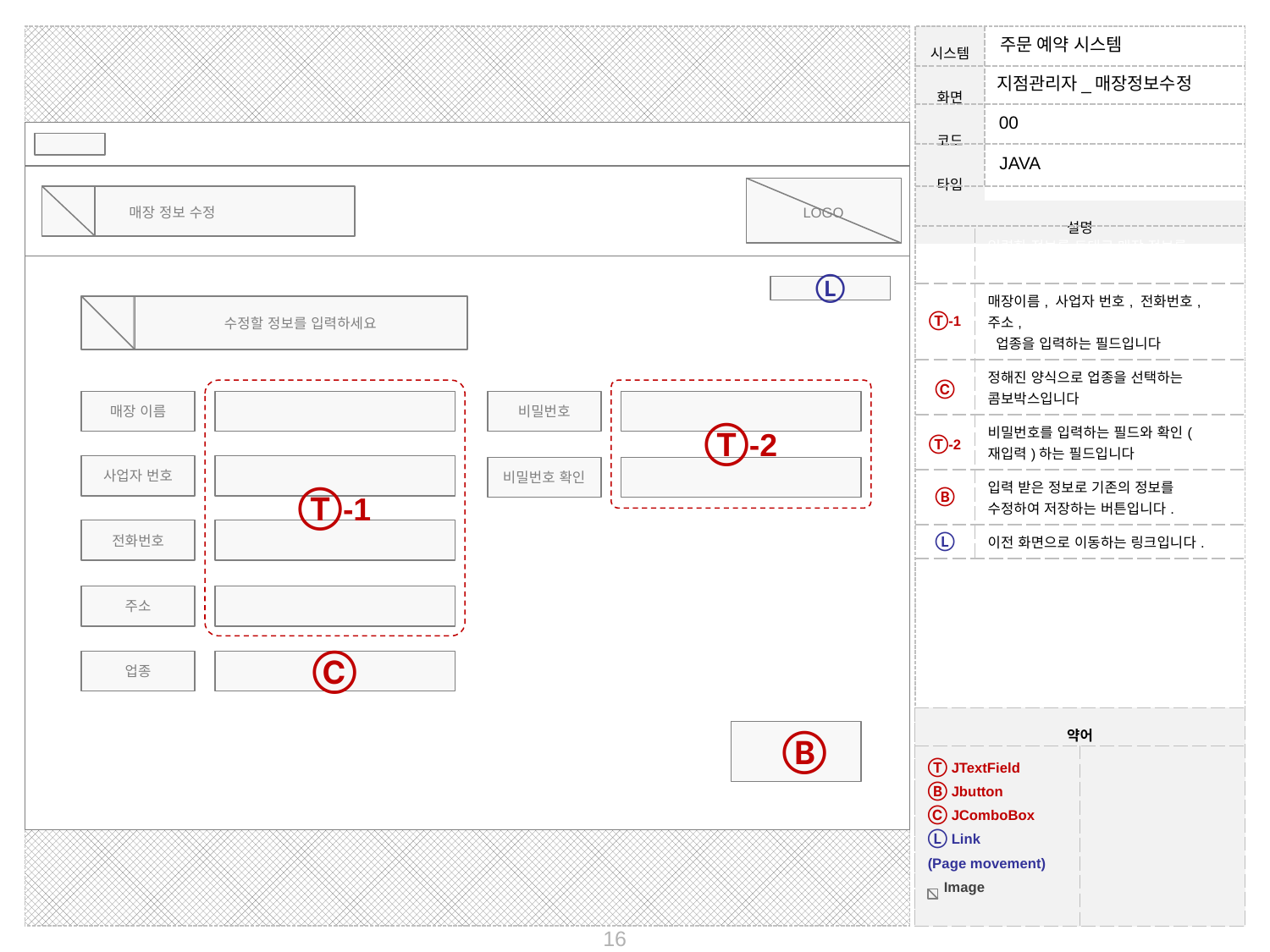

주문 예약 시스템
지점관리자_매장정보수정
00
JAVA
매장 정보 수정
LOGO
|  | 입력한 정보를 토대로 매장 정보를 수정하는 화면입니다. |
| --- | --- |
| Ⓣ-1 | 매장이름, 사업자 번호, 전화번호, 주소, 업종을 입력하는 필드입니다 |
| Ⓒ | 정해진 양식으로 업종을 선택하는 콤보박스입니다 |
| Ⓣ-2 | 비밀번호를 입력하는 필드와 확인(재입력)하는 필드입니다 |
| Ⓑ | 입력 받은 정보로 기존의 정보를 수정하여 저장하는 버튼입니다. |
| Ⓛ | 이전 화면으로 이동하는 링크입니다. |

수정할 정보를 입력하세요

매장 이름

비밀번호

Ⓣ-2
사업자 번호

비밀번호 확인

Ⓣ-1
전화번호

주소

Ⓒ
업종

| 약어 |  |
| --- | --- |
| Ⓣ JTextField Ⓑ Jbutton Ⓒ JComboBox Ⓛ Link (Page movement) Image |  |

Ⓑ

16